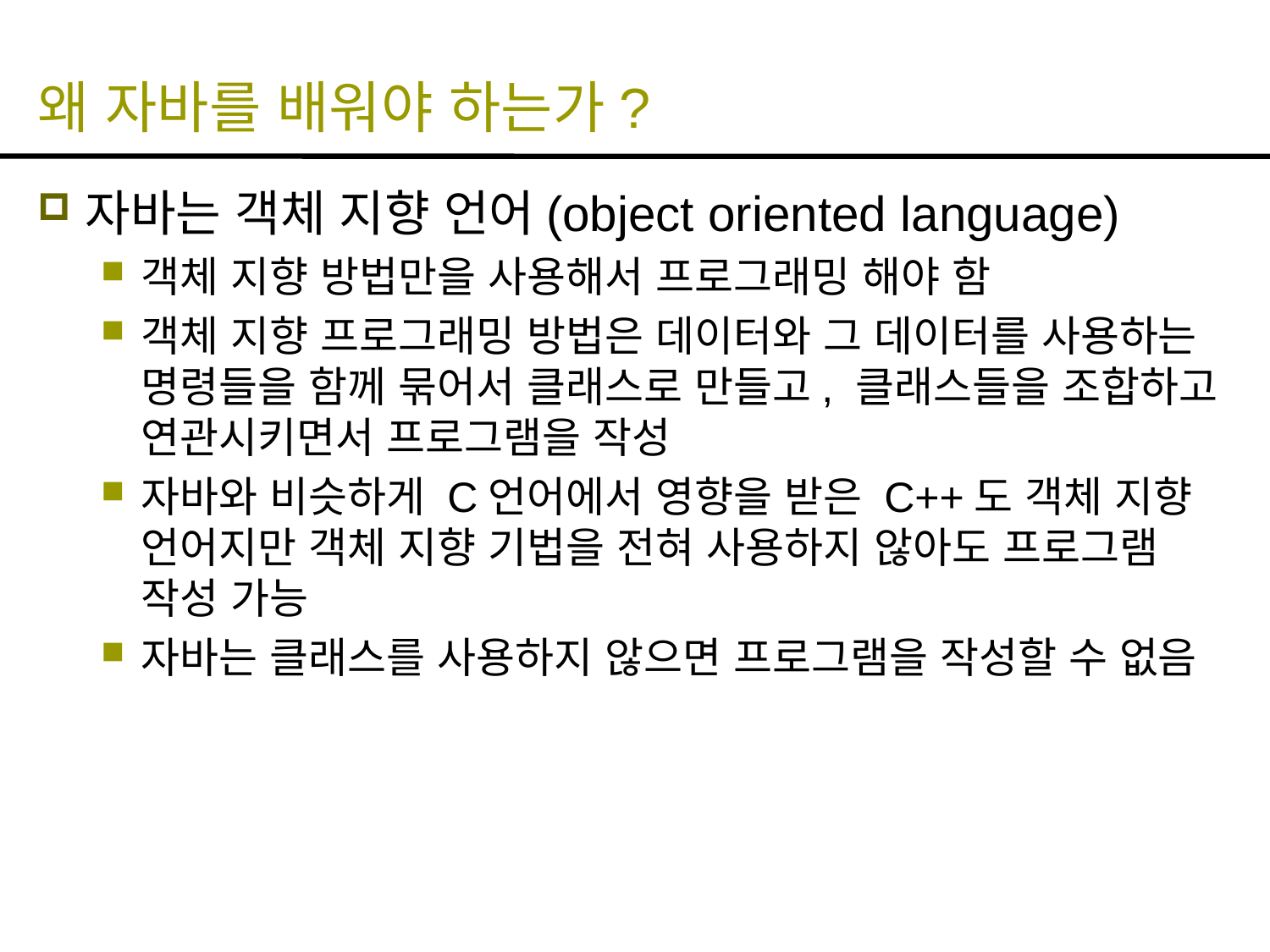

# 왜 자바를 배워야 하는가?
자바는 객체 지향 언어(object oriented language)
객체 지향 방법만을 사용해서 프로그래밍 해야 함
객체 지향 프로그래밍 방법은 데이터와 그 데이터를 사용하는 명령들을 함께 묶어서 클래스로 만들고, 클래스들을 조합하고 연관시키면서 프로그램을 작성
자바와 비슷하게 C언어에서 영향을 받은 C++도 객체 지향 언어지만 객체 지향 기법을 전혀 사용하지 않아도 프로그램 작성 가능
자바는 클래스를 사용하지 않으면 프로그램을 작성할 수 없음